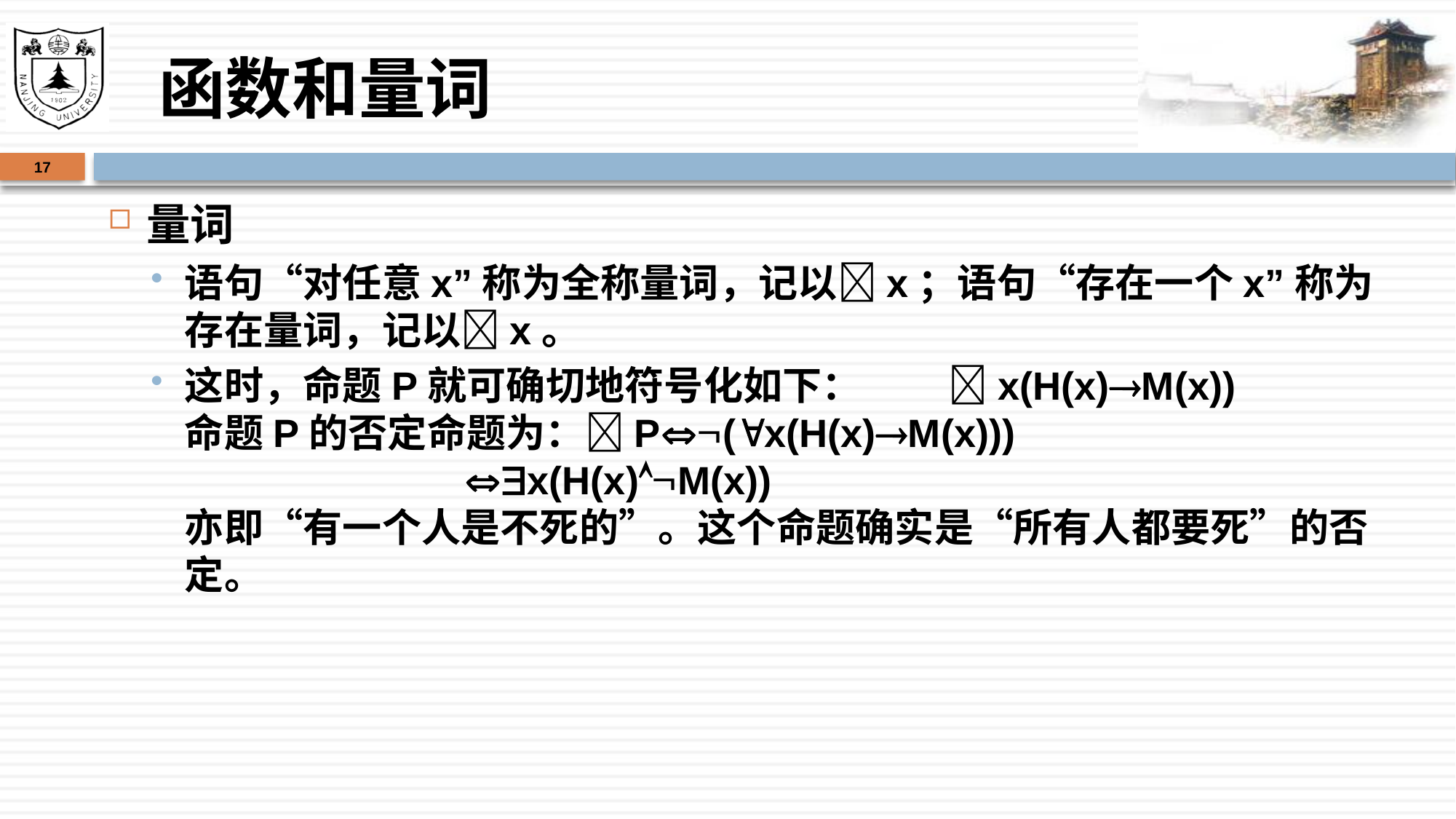

# 函数和量词
17
量词
语句“对任意x”称为全称量词，记以∀x；语句“存在一个x”称为存在量词，记以∃x。
这时，命题P就可确切地符号化如下：	∀x(H(x)→M(x))
命题P的否定命题为：¬P⇔¬(∀x(H(x)→M(x)))
		⇔∃x(H(x)∧¬M(x))
亦即“有一个人是不死的”。这个命题确实是“所有人都要死”的否定。